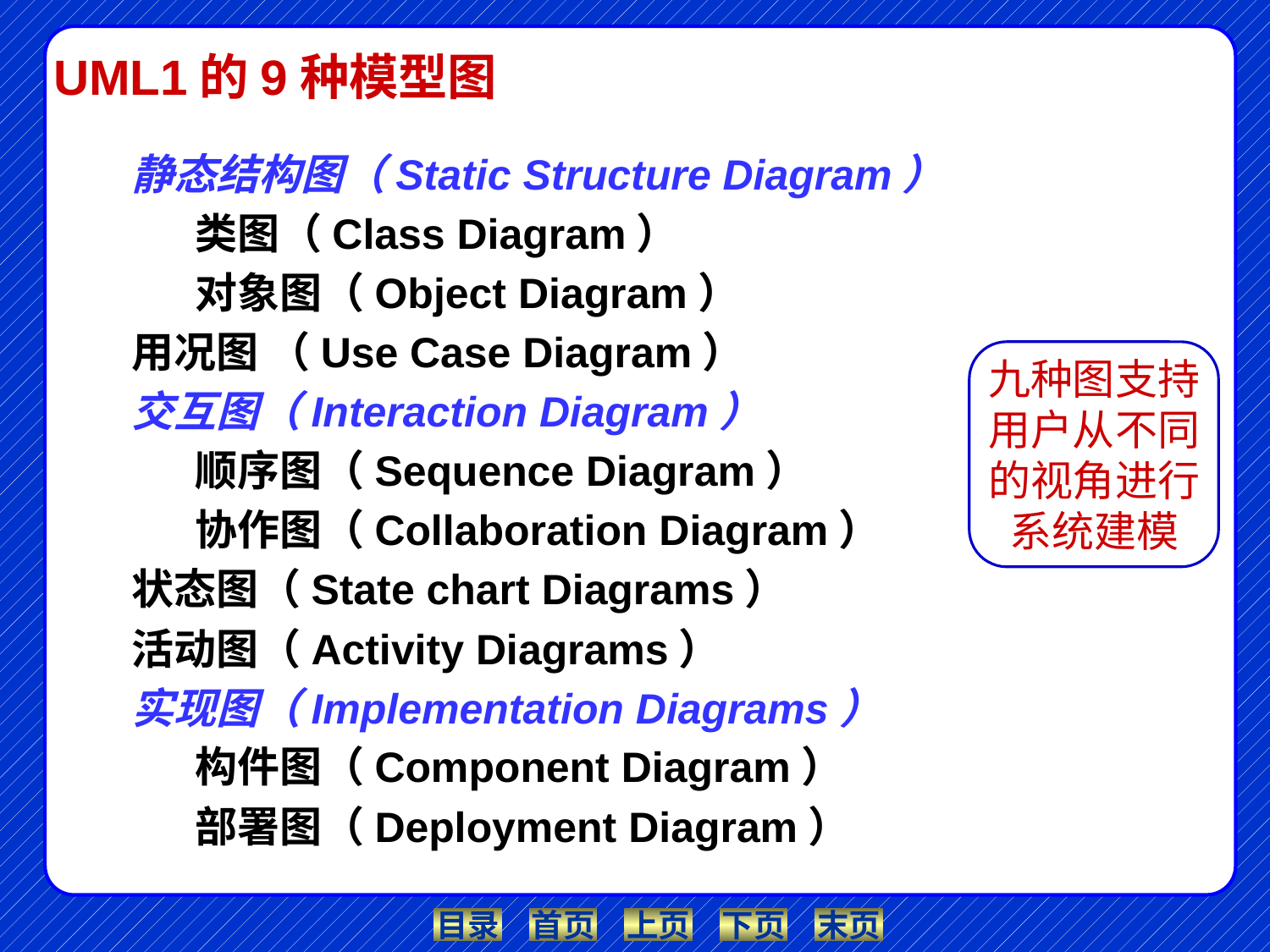

112
UML1的9种模型图
静态结构图（Static Structure Diagram）
类图（Class Diagram）
对象图（Object Diagram）
用况图 （Use Case Diagram）
交互图（Interaction Diagram）
顺序图（Sequence Diagram）
协作图（Collaboration Diagram）
状态图（State chart Diagrams）
活动图（Activity Diagrams）
实现图（Implementation Diagrams）
构件图（Component Diagram）
部署图（Deployment Diagram）
九种图支持用户从不同的视角进行系统建模